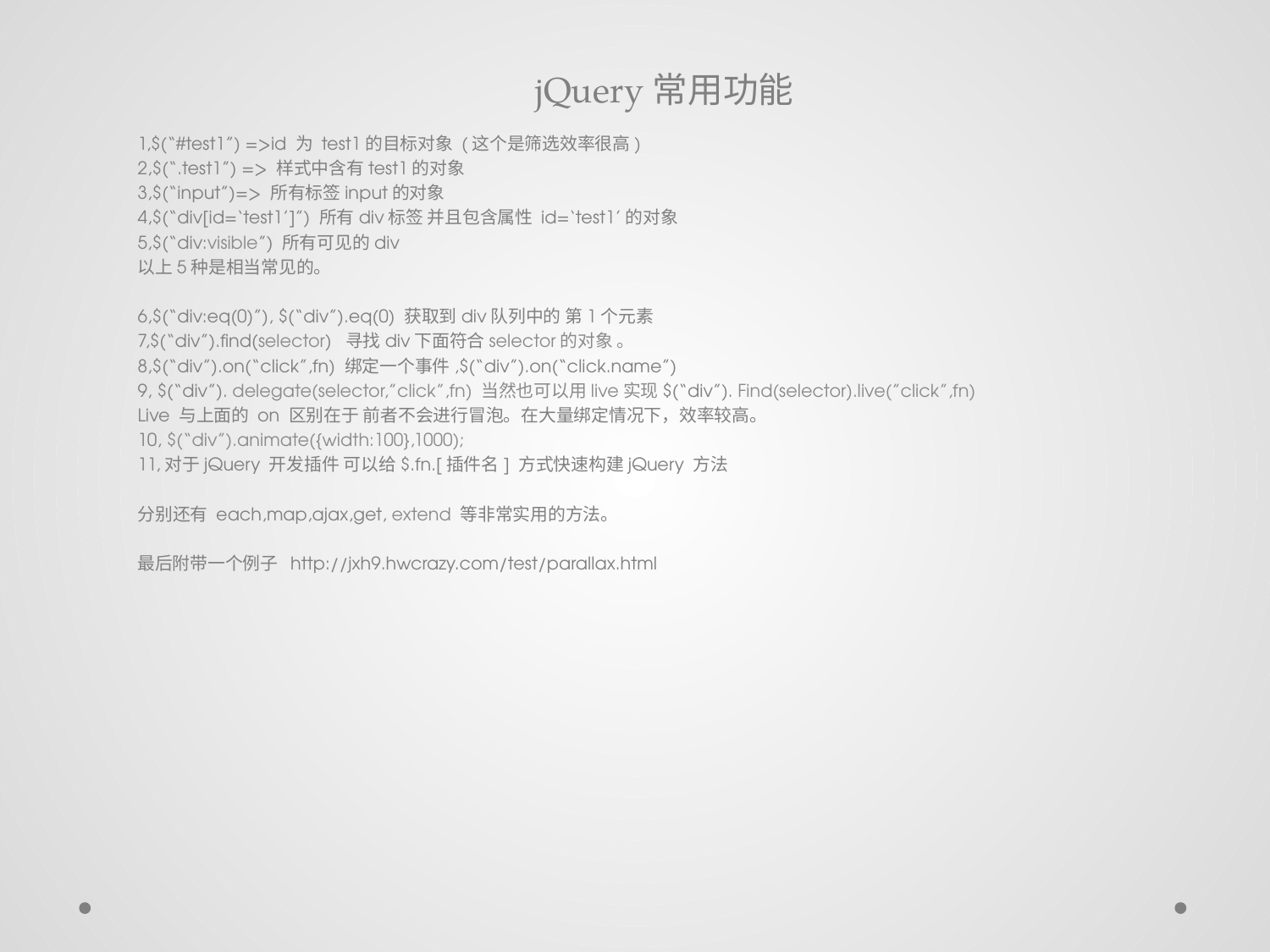

# jQuery常用功能
1,$(“#test1”) =>id 为 test1的目标对象 (这个是筛选效率很高)
2,$(“.test1”) => 样式中含有test1的对象
3,$(“input”)=> 所有标签input的对象
4,$(“div[id=‘test1’]”) 所有div标签 并且包含属性 id=‘test1’的对象
5,$(“div:visible”) 所有可见的div
以上5种是相当常见的。

6,$(“div:eq(0)”), $(“div”).eq(0) 获取到div队列中的 第1个元素
7,$(“div”).find(selector)  寻找div下面符合selector的对象 。
8,$(“div”).on(“click”,fn) 绑定一个事件,$(“div”).on(“click.name”)
9, $(“div”). delegate(selector,”click”,fn) 当然也可以用live实现$(“div”). Find(selector).live(”click”,fn)
Live 与上面的 on 区别在于 前者不会进行冒泡。在大量绑定情况下，效率较高。
10, $(“div”).animate({width:100},1000);
11,对于jQuery 开发插件 可以给$.fn.[插件名] 方式快速构建jQuery 方法

分别还有 each,map,ajax,get, extend 等非常实用的方法。

最后附带一个例子  http://jxh9.hwcrazy.com/test/parallax.html